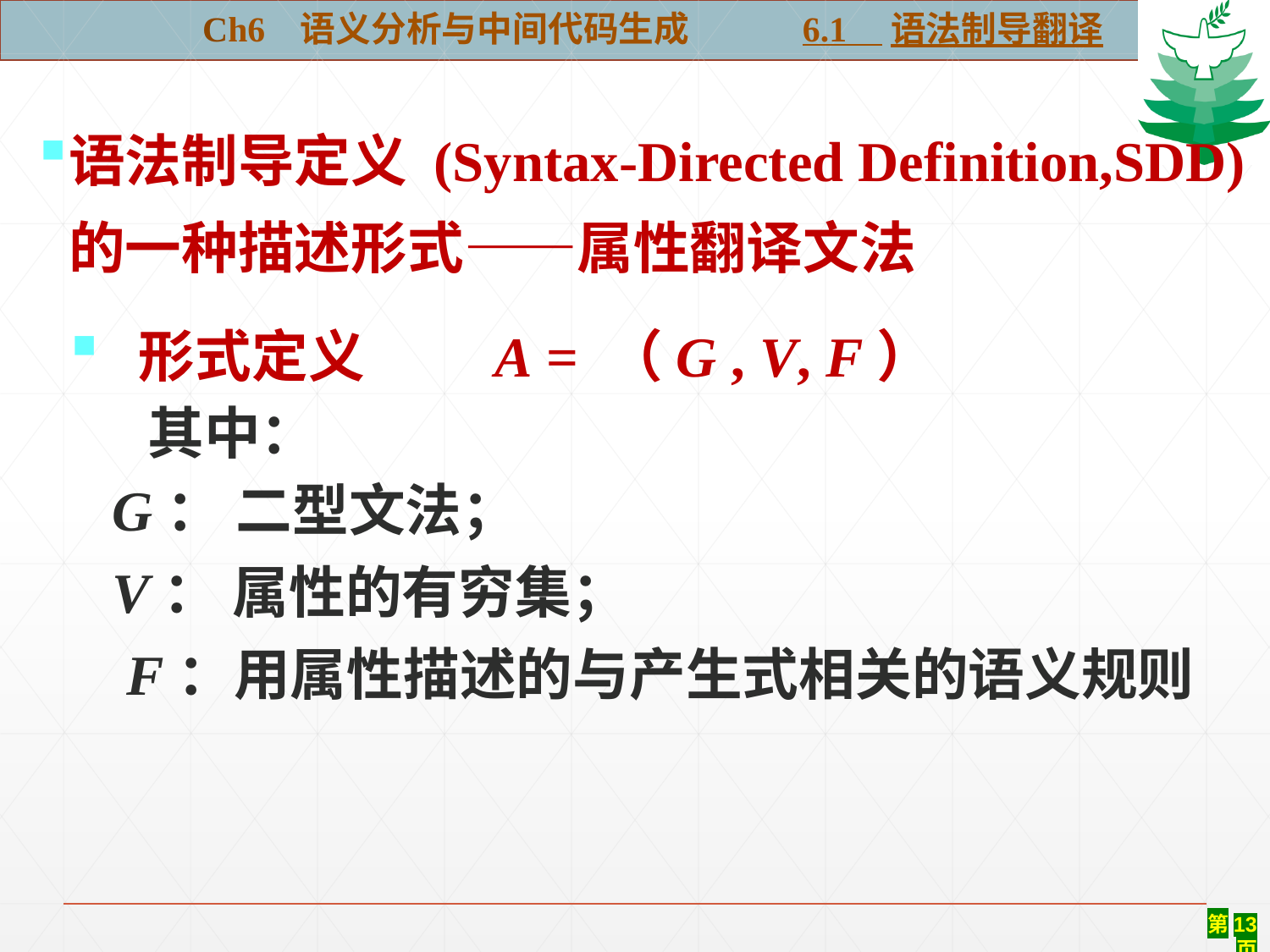

Ch6   语义分析与中间代码生成             6.1    语法制导翻译
#
语法制导定义 (Syntax-Directed Definition,SDD)的一种描述形式——属性翻译文法

  形式定义         A = （G , V, F）
     其中：
   G： 二型文法；
   V： 属性的有穷集；
    F：用属性描述的与产生式相关的语义规则